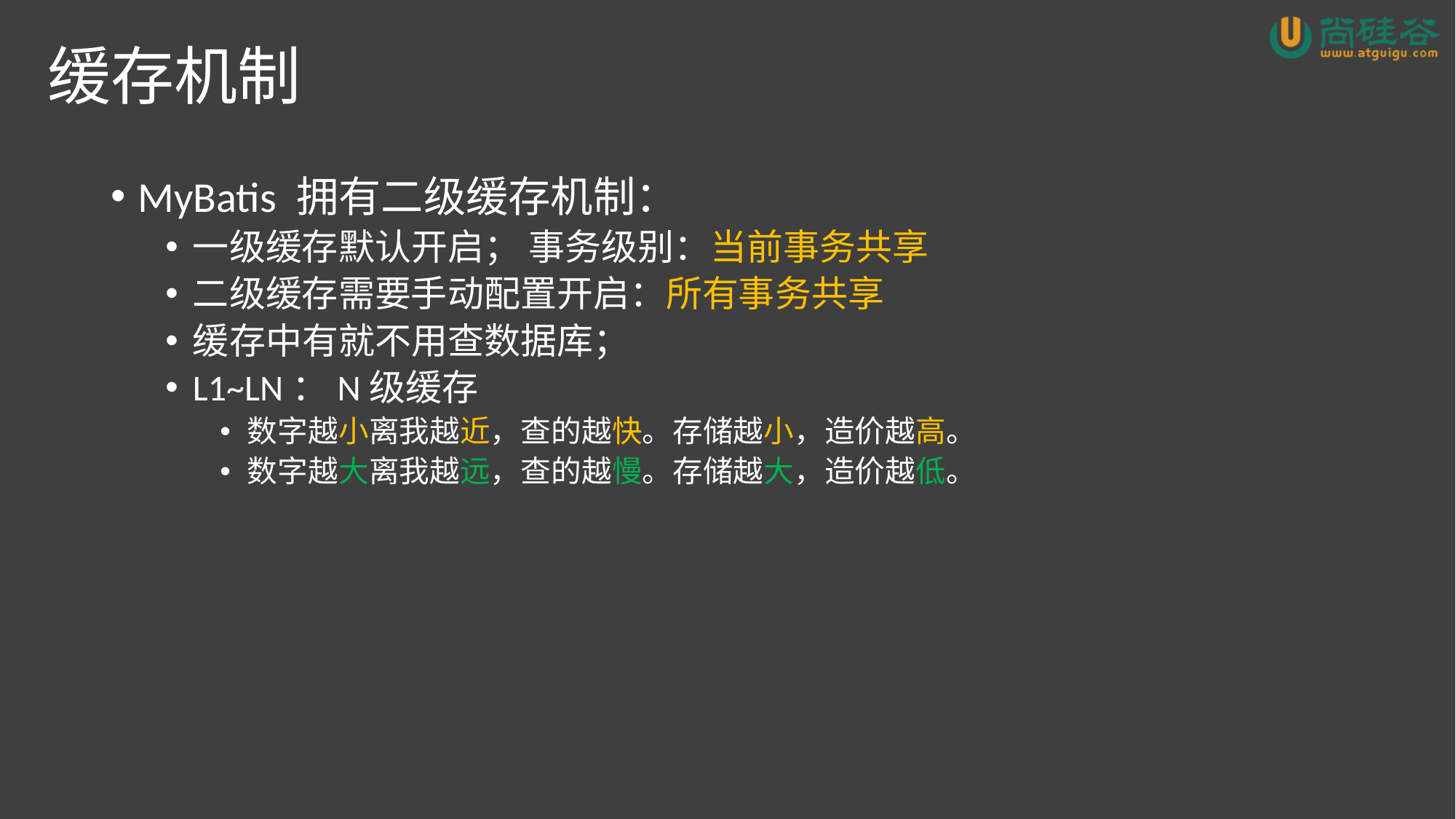

# 缓存机制
MyBatis 拥有二级缓存机制：
一级缓存默认开启； 事务级别：当前事务共享
二级缓存需要手动配置开启：所有事务共享
缓存中有就不用查数据库；
L1~LN：N级缓存
数字越小离我越近，查的越快。存储越小，造价越高。
数字越大离我越远，查的越慢。存储越大，造价越低。